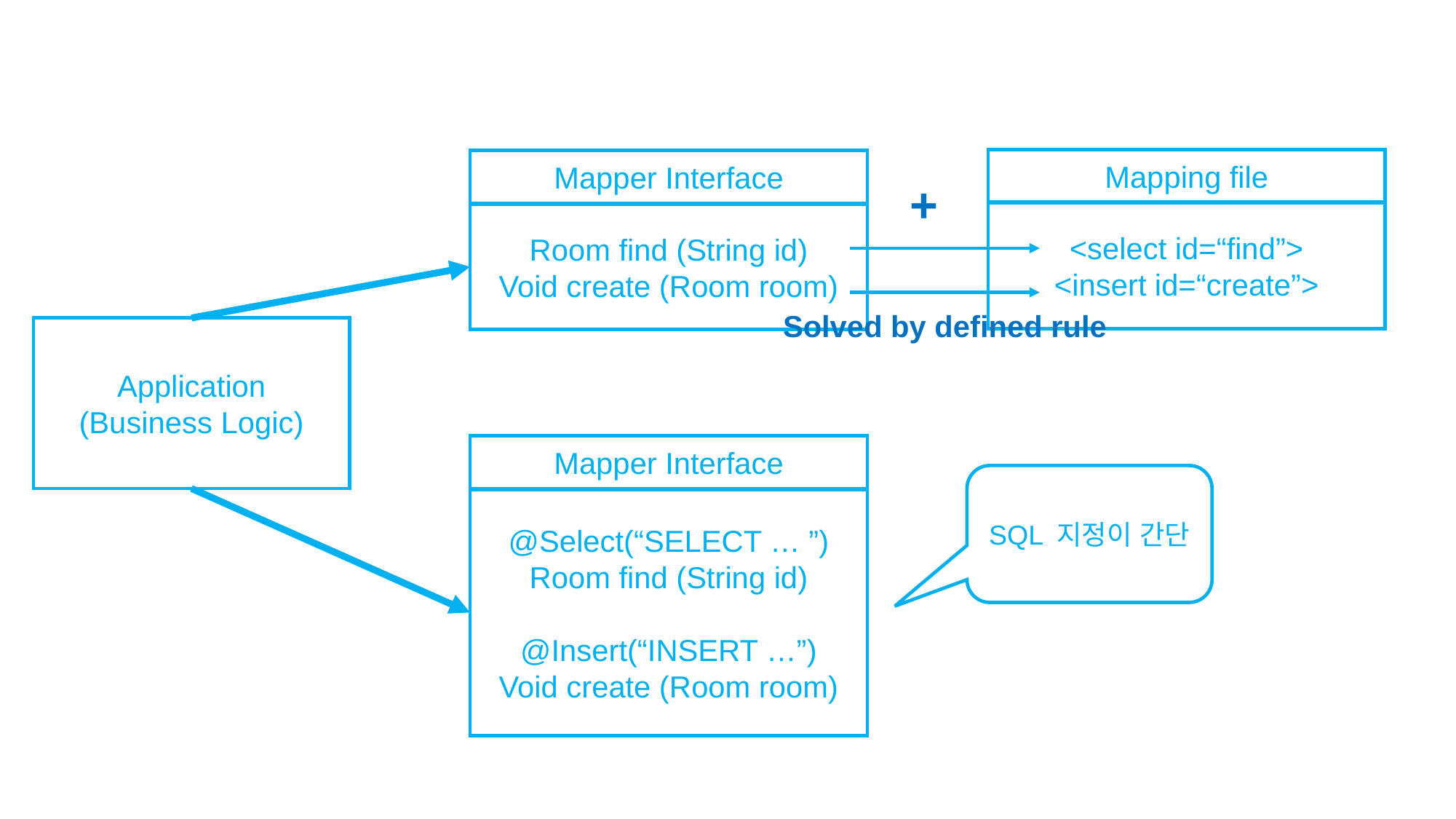

Mapping file
Mapper Interface
+
<select id=“find”>
<insert id=“create”>
Room find (String id)
Void create (Room room)
Solved by defined rule
Application
(Business Logic)
Mapper Interface
SQL 지정이 간단
@Select(“SELECT … ”)
Room find (String id)

@Insert(“INSERT …”)
Void create (Room room)